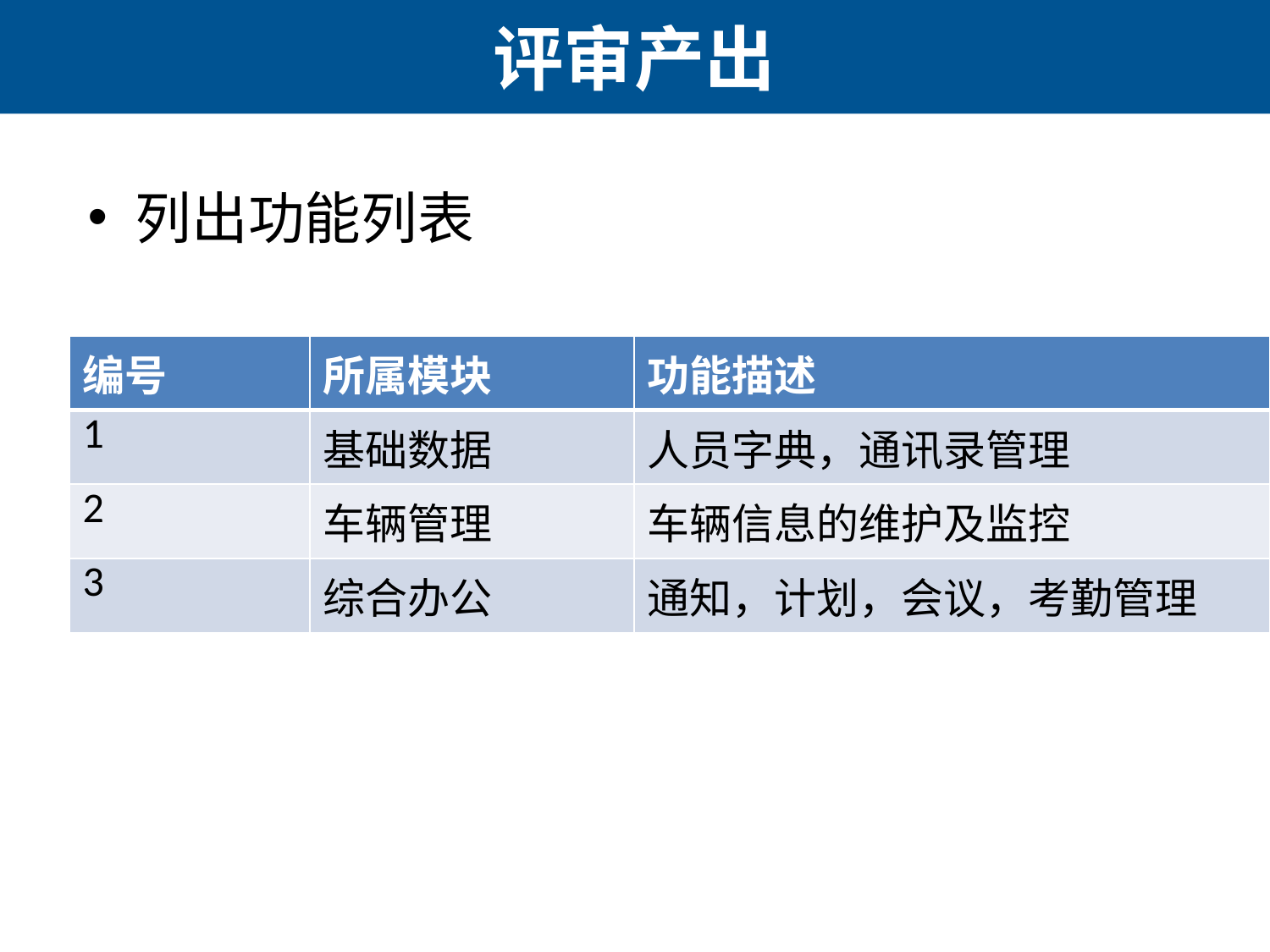

# 评审产出
列出功能列表

| 编号 | 所属模块 | 功能描述 |
| --- | --- | --- |
| 1 | 基础数据 | 人员字典，通讯录管理 |
| 2 | 车辆管理 | 车辆信息的维护及监控 |
| 3 | 综合办公 | 通知，计划，会议，考勤管理 |